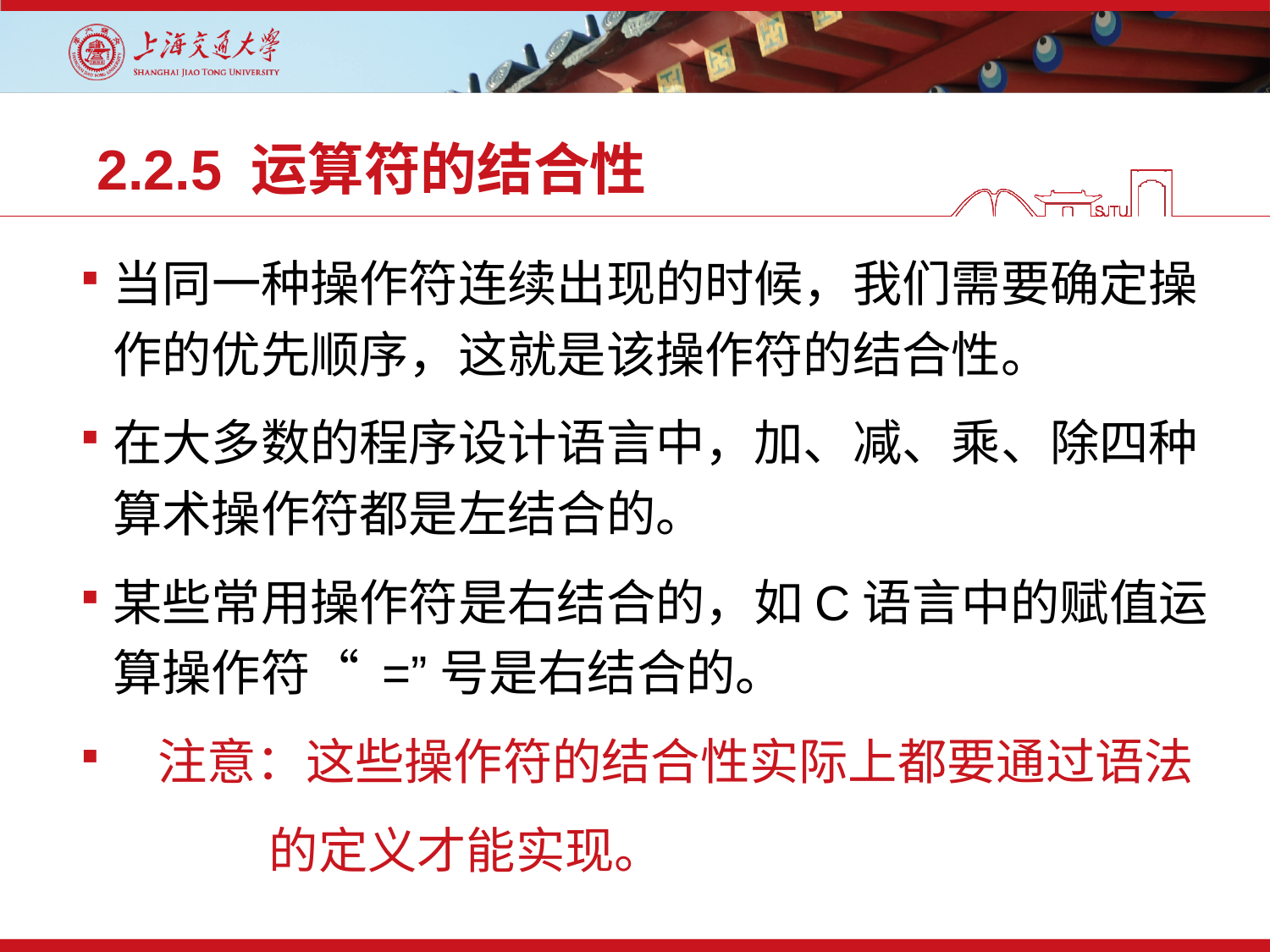

# 2.2.5 运算符的结合性
当同一种操作符连续出现的时候，我们需要确定操作的优先顺序，这就是该操作符的结合性。
在大多数的程序设计语言中，加、减、乘、除四种算术操作符都是左结合的。
某些常用操作符是右结合的，如C语言中的赋值运算操作符“ =”号是右结合的。
   注意：这些操作符的结合性实际上都要通过语法
                的定义才能实现。